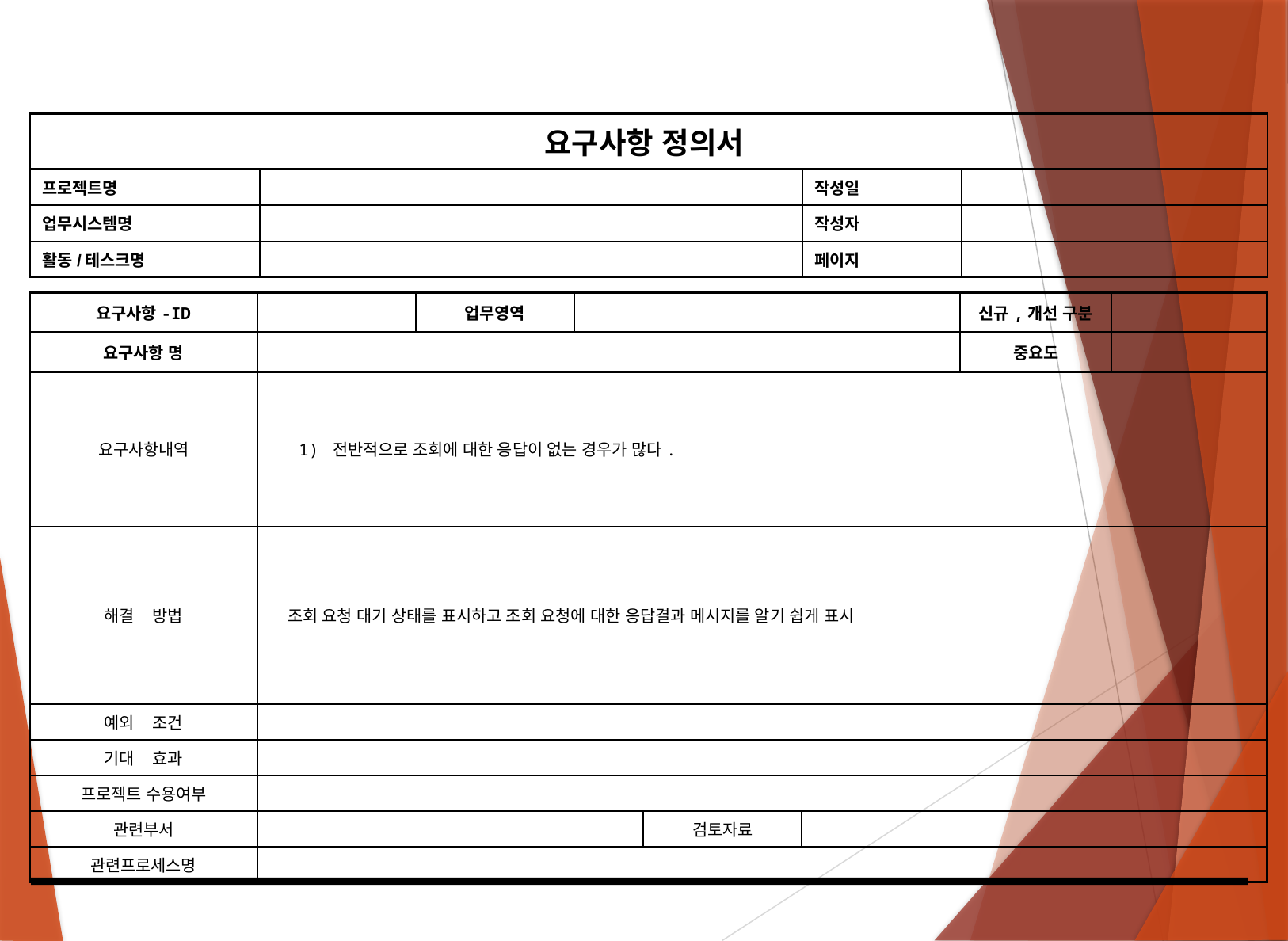

| 요구사항 정의서 |  |  |  |
| --- | --- | --- | --- |
| 프로젝트명 |  | 작성일 |  |
| 업무시스템명 |  | 작성자 |  |
| 활동/테스크명 |  | 페이지 |  |
| 요구사항-ID |  | 업무영역 |  |  |  | 신규,개선 구분 |  |
| --- | --- | --- | --- | --- | --- | --- | --- |
| 요구사항 명 |  |  |  |  |  | 중요도 |  |
| 요구사항내역 | 1) 전반적으로 조회에 대한 응답이 없는 경우가 많다. |  |  |  |  |  |  |
| 해결 방법 | 조회 요청 대기 상태를 표시하고 조회 요청에 대한 응답결과 메시지를 알기 쉽게 표시 |  |  |  |  |  |  |
| 예외 조건 |  |  |  |  |  |  |  |
| 기대 효과 |  |  |  |  |  |  |  |
| 프로젝트 수용여부 |  |  |  |  |  |  |  |
| 관련부서 |  |  |  | 검토자료 |  |  |  |
| 관련프로세스명 |  |  |  |  |  |  |  |